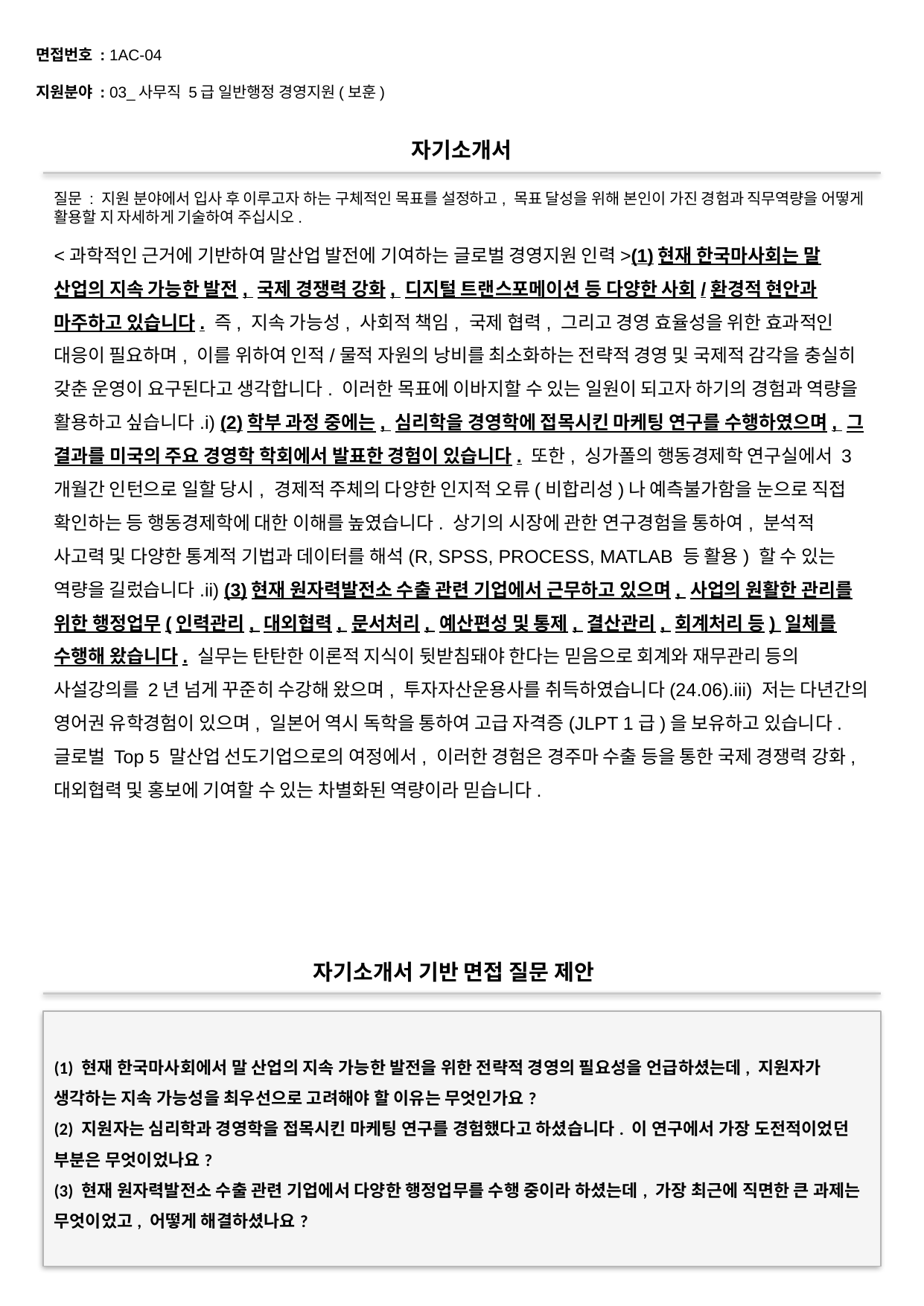

면접번호 : 1AC-04

지원분야 : 03_사무직 5급 일반행정 경영지원(보훈)
#

자기소개서

질문 : 지원 분야에서 입사 후 이루고자 하는 구체적인 목표를 설정하고, 목표 달성을 위해 본인이 가진 경험과 직무역량을 어떻게 활용할 지 자세하게 기술하여 주십시오.

<과학적인 근거에 기반하여 말산업 발전에 기여하는 글로벌 경영지원 인력>(1)현재 한국마사회는 말 산업의 지속 가능한 발전, 국제 경쟁력 강화, 디지털 트랜스포메이션 등 다양한 사회/환경적 현안과 마주하고 있습니다. 즉, 지속 가능성, 사회적 책임, 국제 협력, 그리고 경영 효율성을 위한 효과적인 대응이 필요하며, 이를 위하여 인적/물적 자원의 낭비를 최소화하는 전략적 경영 및 국제적 감각을 충실히 갖춘 운영이 요구된다고 생각합니다. 이러한 목표에 이바지할 수 있는 일원이 되고자 하기의 경험과 역량을 활용하고 싶습니다.i) (2)학부 과정 중에는, 심리학을 경영학에 접목시킨 마케팅 연구를 수행하였으며, 그 결과를 미국의 주요 경영학 학회에서 발표한 경험이 있습니다. 또한, 싱가폴의 행동경제학 연구실에서 3개월간 인턴으로 일할 당시, 경제적 주체의 다양한 인지적 오류(비합리성)나 예측불가함을 눈으로 직접 확인하는 등 행동경제학에 대한 이해를 높였습니다. 상기의 시장에 관한 연구경험을 통하여, 분석적 사고력 및 다양한 통계적 기법과 데이터를 해석(R, SPSS, PROCESS, MATLAB 등 활용) 할 수 있는 역량을 길렀습니다.ii) (3)현재 원자력발전소 수출 관련 기업에서 근무하고 있으며, 사업의 원활한 관리를 위한 행정업무(인력관리, 대외협력, 문서처리, 예산편성 및 통제, 결산관리, 회계처리 등) 일체를 수행해 왔습니다. 실무는 탄탄한 이론적 지식이 뒷받침돼야 한다는 믿음으로 회계와 재무관리 등의 사설강의를 2년 넘게 꾸준히 수강해 왔으며, 투자자산운용사를 취득하였습니다(24.06).iii) 저는 다년간의 영어권 유학경험이 있으며, 일본어 역시 독학을 통하여 고급 자격증(JLPT 1급)을 보유하고 있습니다. 글로벌 Top 5 말산업 선도기업으로의 여정에서, 이러한 경험은 경주마 수출 등을 통한 국제 경쟁력 강화, 대외협력 및 홍보에 기여할 수 있는 차별화된 역량이라 믿습니다.

자기소개서 기반 면접 질문 제안

(1) 현재 한국마사회에서 말 산업의 지속 가능한 발전을 위한 전략적 경영의 필요성을 언급하셨는데, 지원자가 생각하는 지속 가능성을 최우선으로 고려해야 할 이유는 무엇인가요?
(2) 지원자는 심리학과 경영학을 접목시킨 마케팅 연구를 경험했다고 하셨습니다. 이 연구에서 가장 도전적이었던 부분은 무엇이었나요?
(3) 현재 원자력발전소 수출 관련 기업에서 다양한 행정업무를 수행 중이라 하셨는데, 가장 최근에 직면한 큰 과제는 무엇이었고, 어떻게 해결하셨나요?